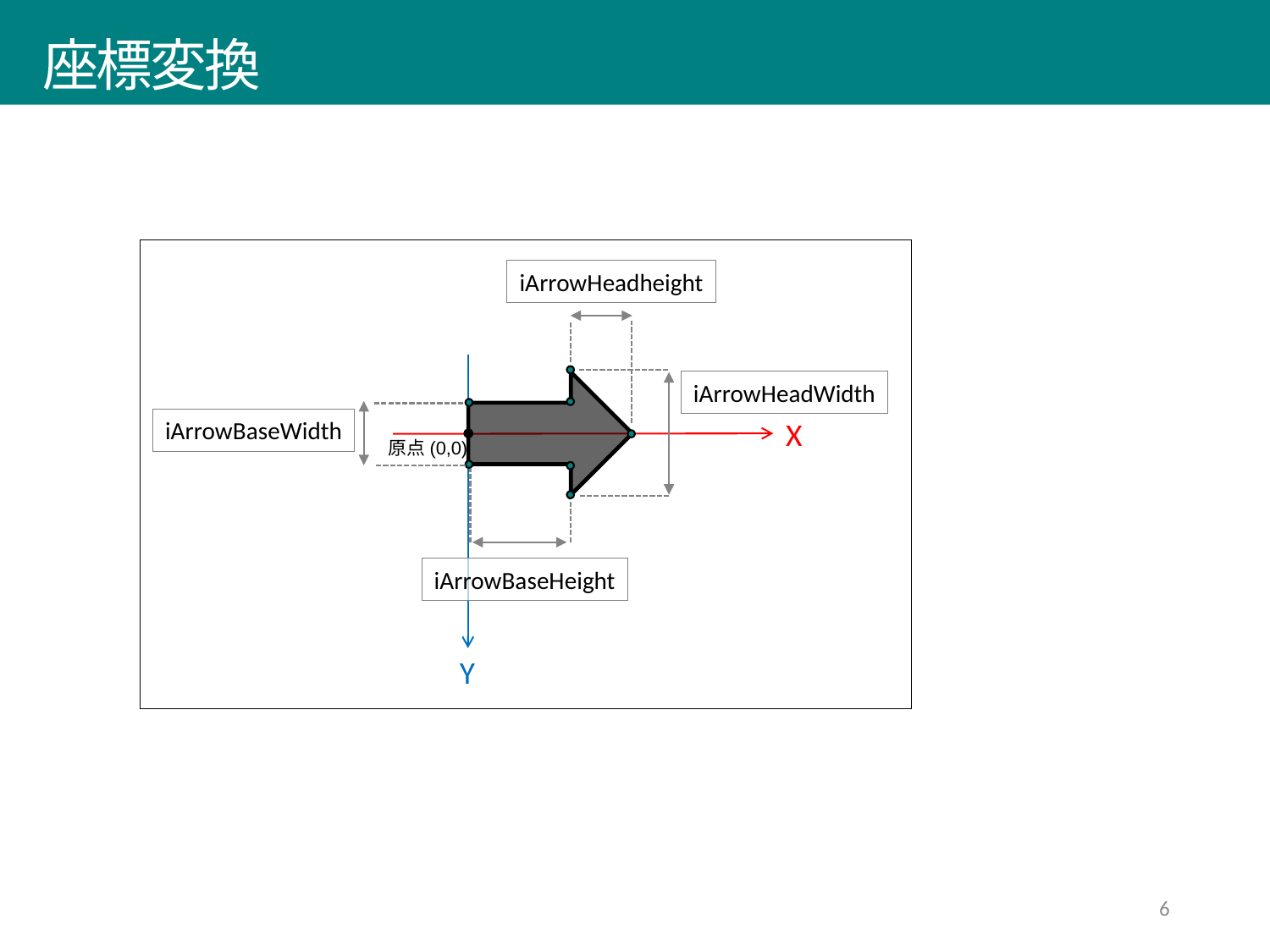

# 座標変換

iArrowHeadheight

iArrowHeadWidth

X
iArrowBaseWidth

原点(0,0)

iArrowBaseHeight
Y

6